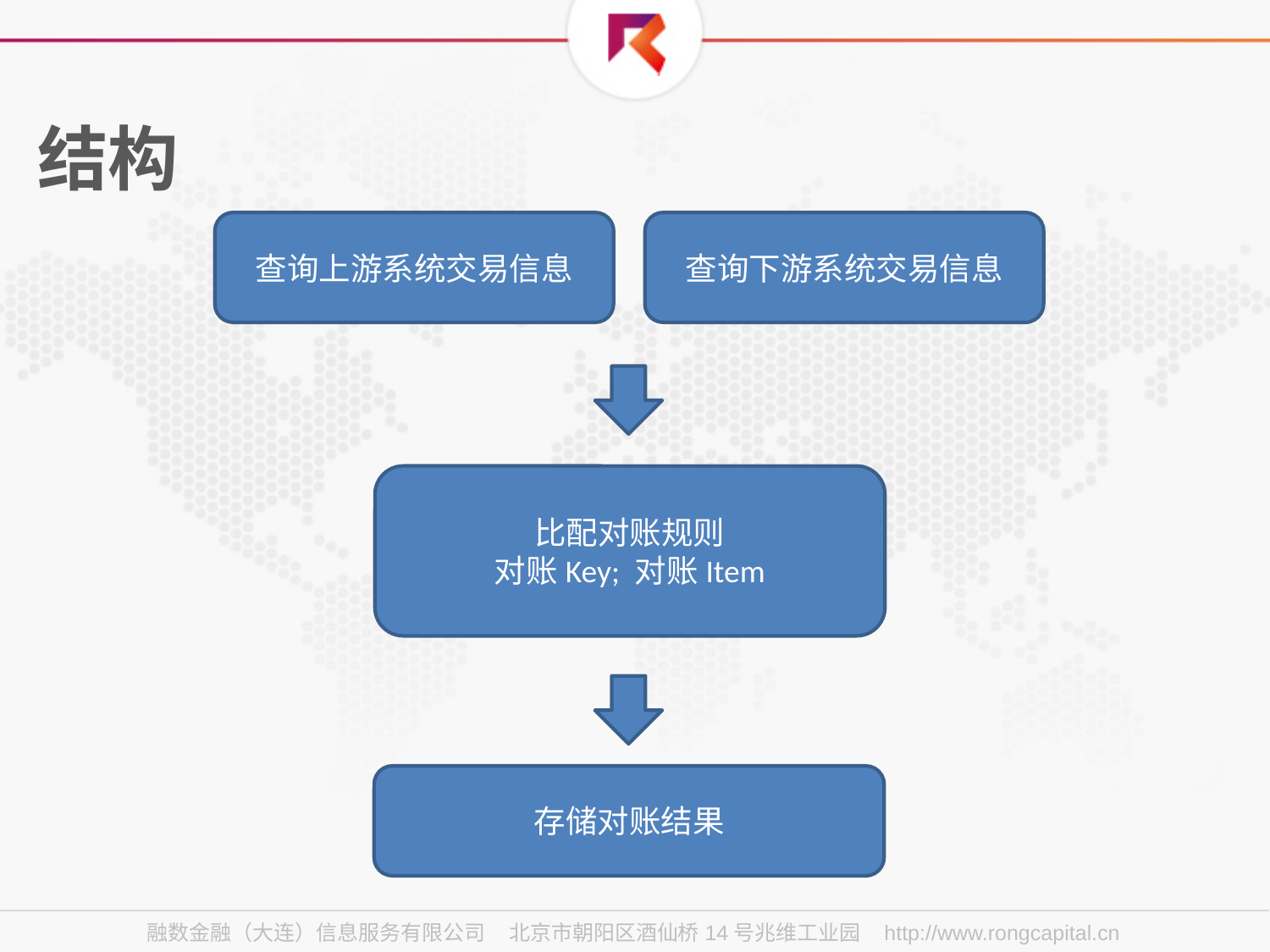

# 结构
查询上游系统交易信息
查询下游系统交易信息

比配对账规则
对账Key; 对账Item

存储对账结果